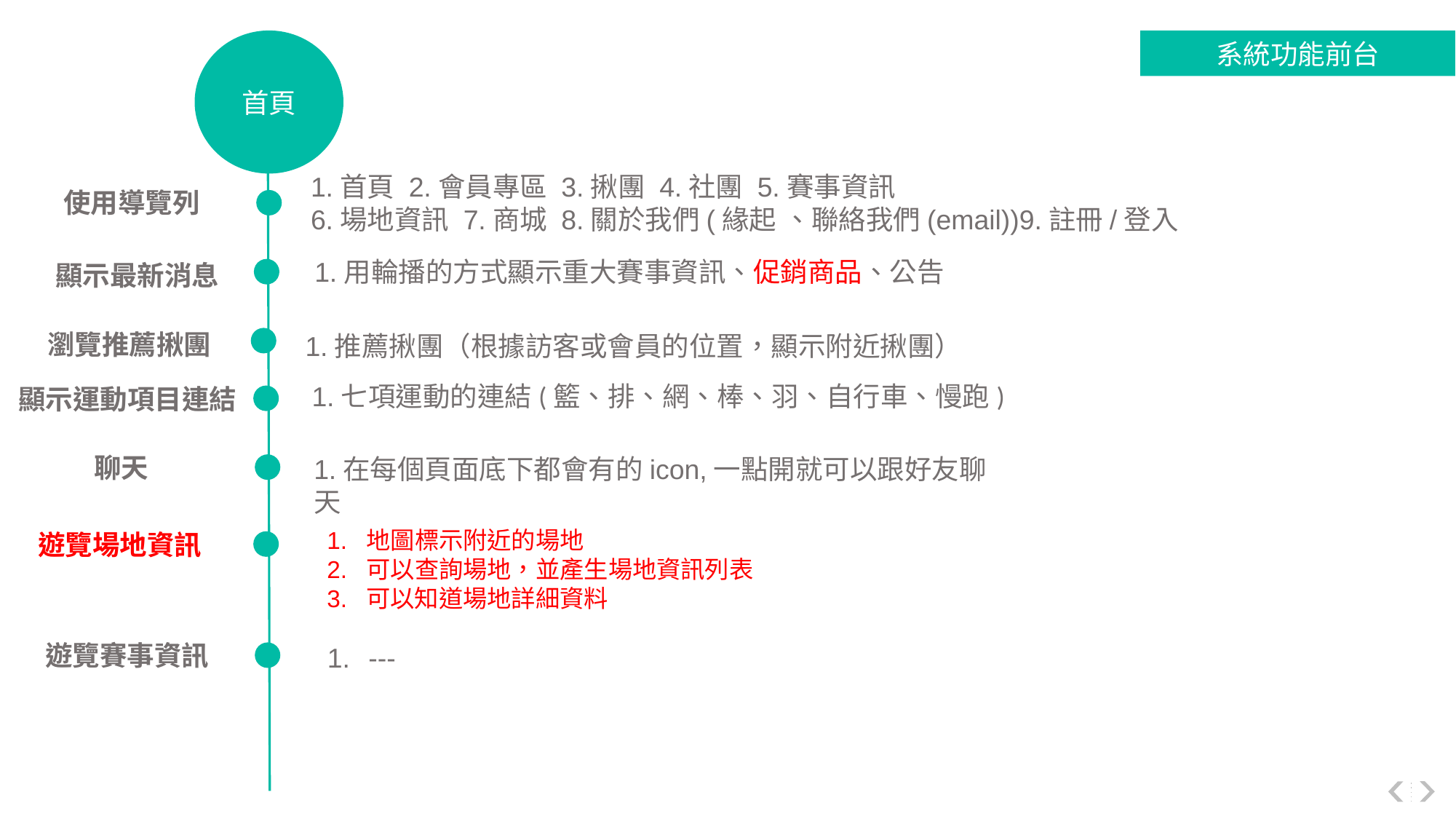

首頁
系統功能前台
1.首頁 2.會員專區 3.揪團 4.社團 5.賽事資訊
6.場地資訊 7.商城 8.關於我們(緣起 、聯絡我們(email))9.註冊/登入

使用導覽列

顯示最新消息
1.用輪播的方式顯示重大賽事資訊、促銷商品、公告

瀏覽推薦揪團
1.推薦揪團（根據訪客或會員的位置，顯示附近揪團）

顯示運動項目連結
1.七項運動的連結(籃、排、網、棒、羽、自行車、慢跑)

聊天
1.在每個頁面底下都會有的icon,一點開就可以跟好友聊天

遊覽場地資訊
地圖標示附近的場地
可以查詢場地，並產生場地資訊列表
可以知道場地詳細資料

遊覽賽事資訊
---